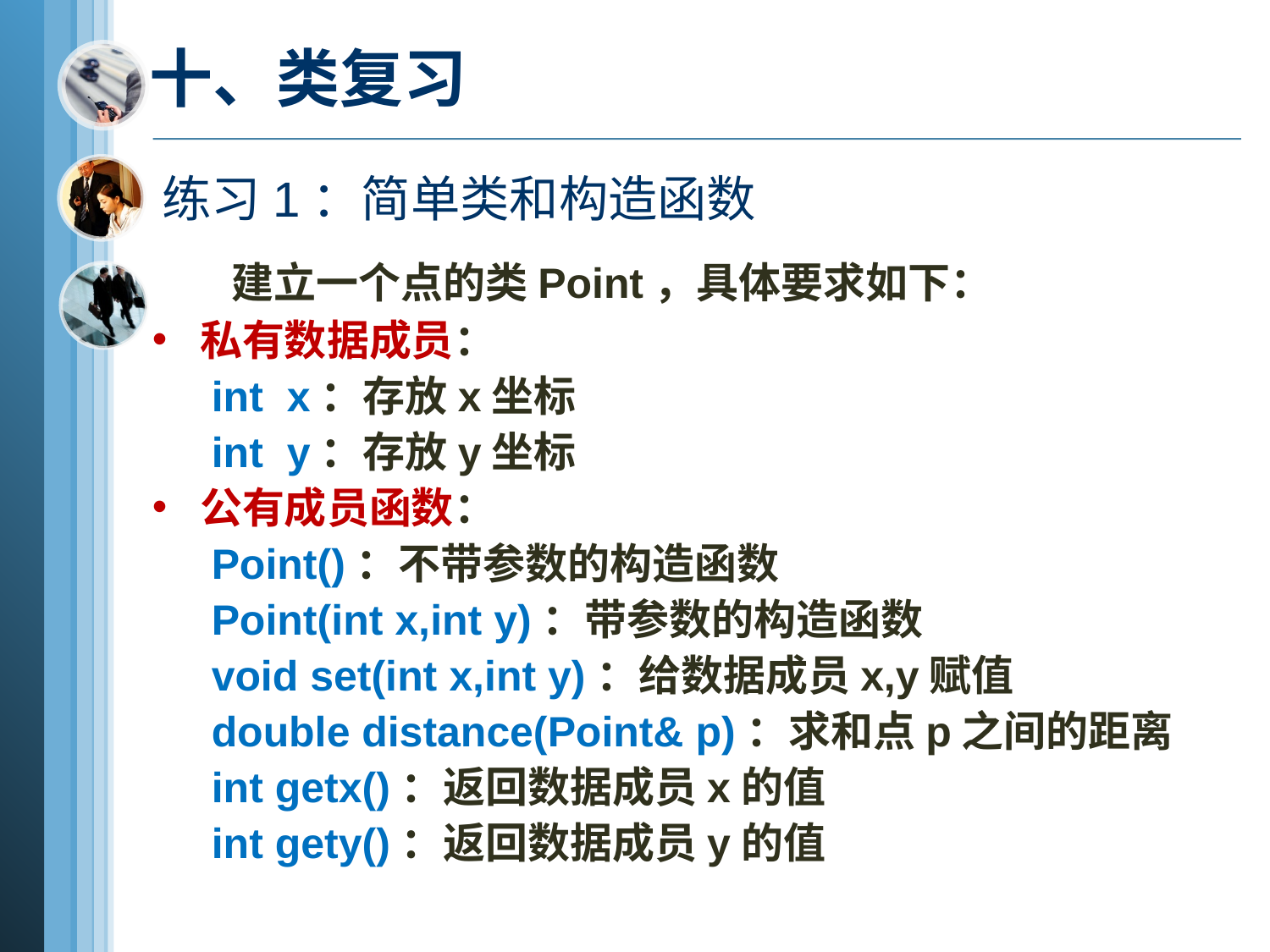

十、类复习
# 练习1：简单类和构造函数
      建立一个点的类Point，具体要求如下：
私有数据成员：
     int  x：存放x坐标
     int  y：存放y坐标
公有成员函数：
     Point()：不带参数的构造函数
     Point(int x,int y)：带参数的构造函数
     void set(int x,int y)：给数据成员x,y赋值
     double distance(Point& p)：求和点p之间的距离
     int getx()：返回数据成员x的值
     int gety()：返回数据成员y的值